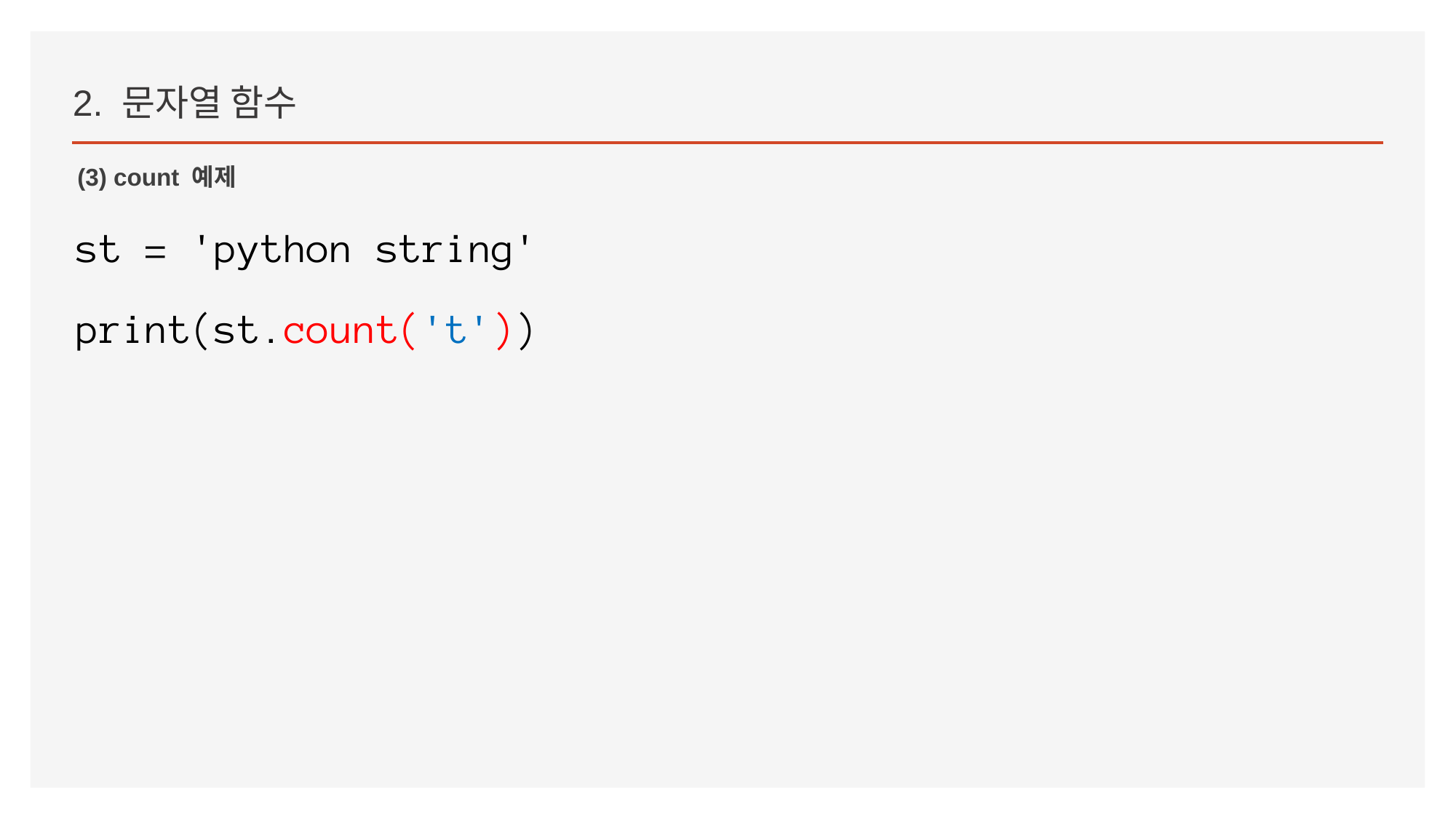

2. 문자열 함수
(3) count 예제
st = 'python string'
print(st.count('t'))